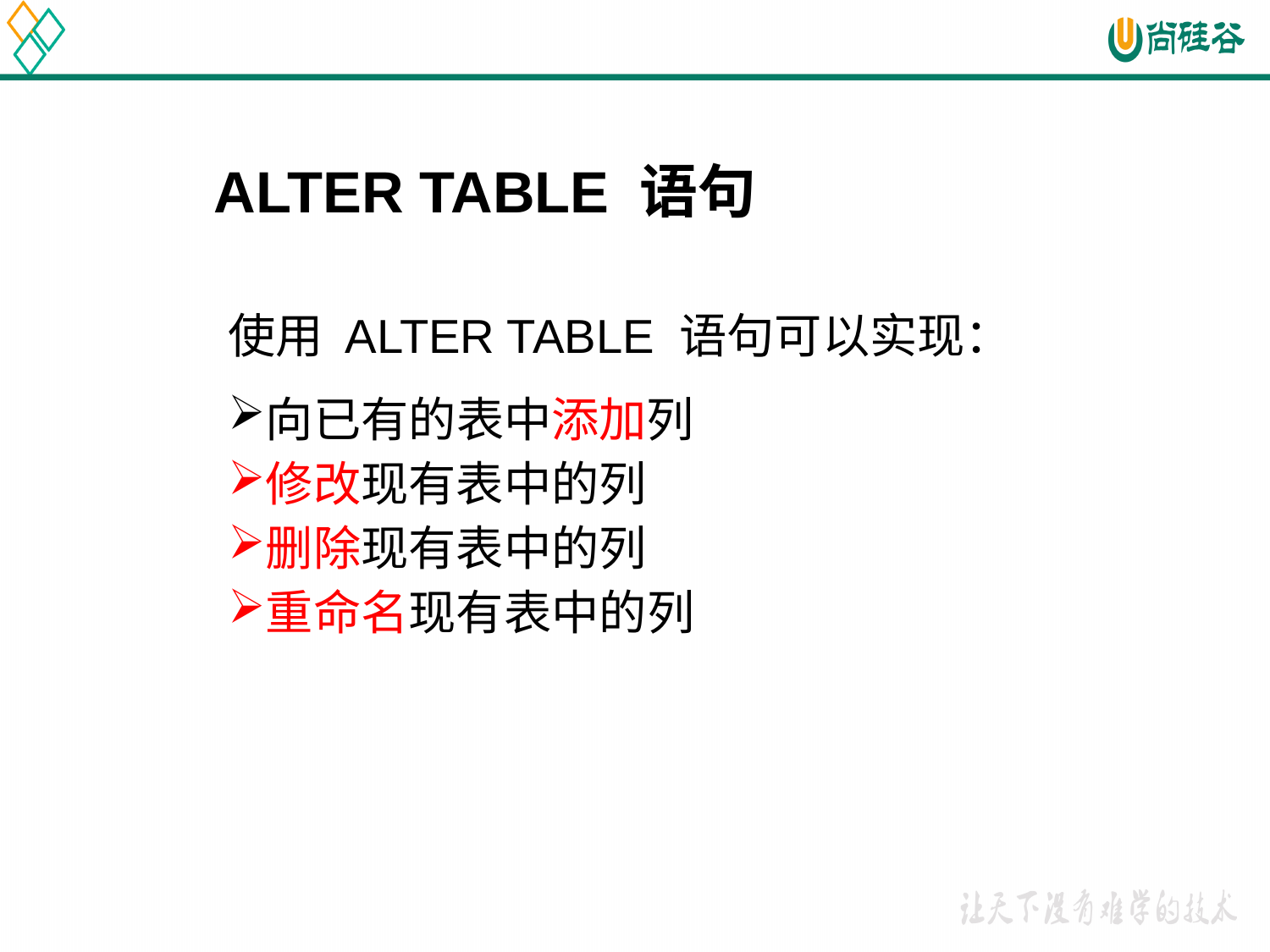

ALTER TABLE 语句
使用 ALTER TABLE 语句可以实现：
向已有的表中添加列
修改现有表中的列
删除现有表中的列
重命名现有表中的列